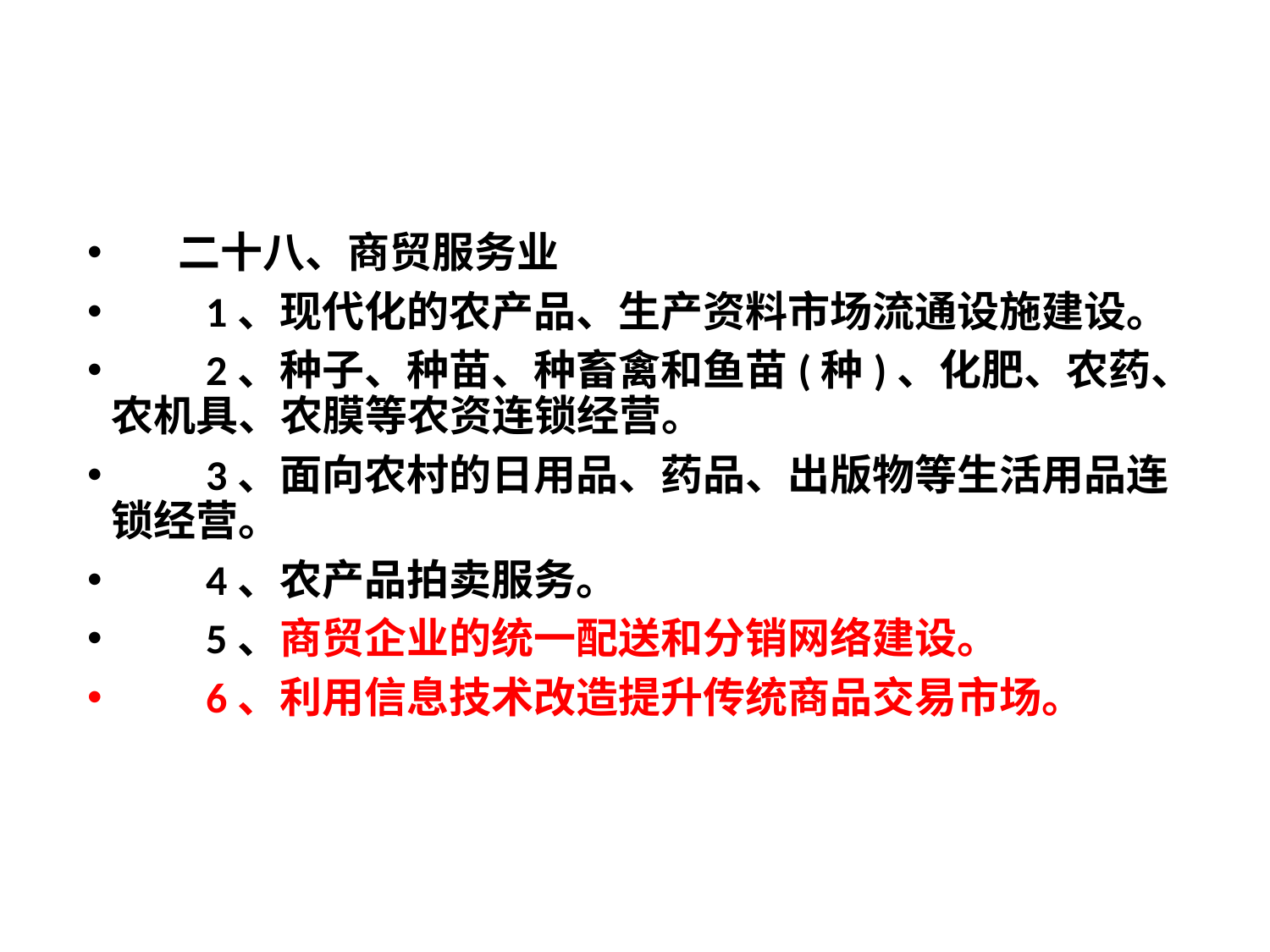

#
      二十八、商贸服务业
　　1、现代化的农产品、生产资料市场流通设施建设。
　　2、种子、种苗、种畜禽和鱼苗(种)、化肥、农药、农机具、农膜等农资连锁经营。
　　3、面向农村的日用品、药品、出版物等生活用品连锁经营。
　　4、农产品拍卖服务。
　　5、商贸企业的统一配送和分销网络建设。
　　6、利用信息技术改造提升传统商品交易市场。